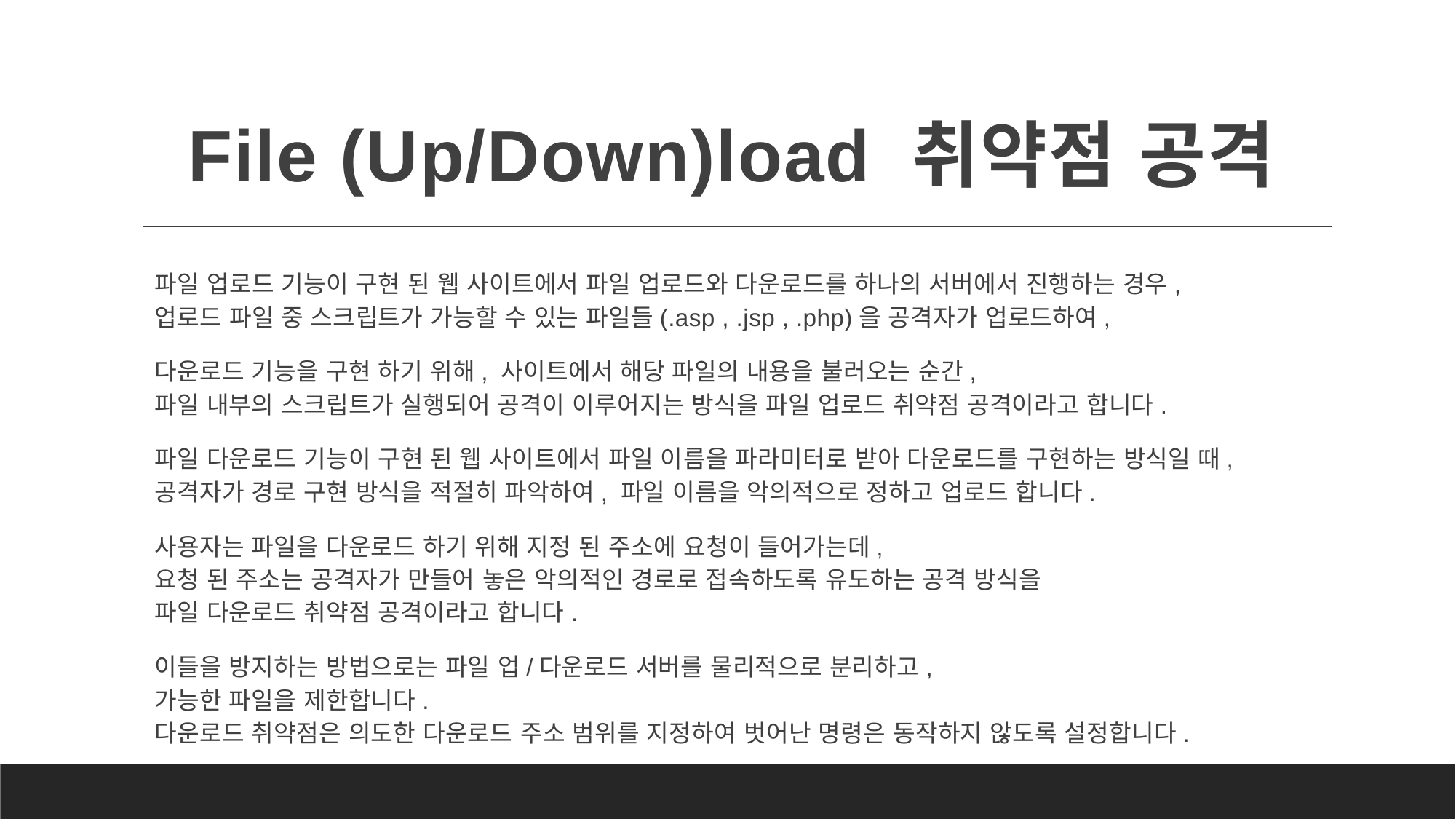

# File (Up/Down)load 취약점 공격
파일 업로드 기능이 구현 된 웹 사이트에서 파일 업로드와 다운로드를 하나의 서버에서 진행하는 경우,
업로드 파일 중 스크립트가 가능할 수 있는 파일들(.asp , .jsp , .php)을 공격자가 업로드하여,
다운로드 기능을 구현 하기 위해, 사이트에서 해당 파일의 내용을 불러오는 순간,
파일 내부의 스크립트가 실행되어 공격이 이루어지는 방식을 파일 업로드 취약점 공격이라고 합니다.
파일 다운로드 기능이 구현 된 웹 사이트에서 파일 이름을 파라미터로 받아 다운로드를 구현하는 방식일 때,
공격자가 경로 구현 방식을 적절히 파악하여, 파일 이름을 악의적으로 정하고 업로드 합니다.
사용자는 파일을 다운로드 하기 위해 지정 된 주소에 요청이 들어가는데,
요청 된 주소는 공격자가 만들어 놓은 악의적인 경로로 접속하도록 유도하는 공격 방식을
파일 다운로드 취약점 공격이라고 합니다.
이들을 방지하는 방법으로는 파일 업/다운로드 서버를 물리적으로 분리하고,
가능한 파일을 제한합니다.
다운로드 취약점은 의도한 다운로드 주소 범위를 지정하여 벗어난 명령은 동작하지 않도록 설정합니다.